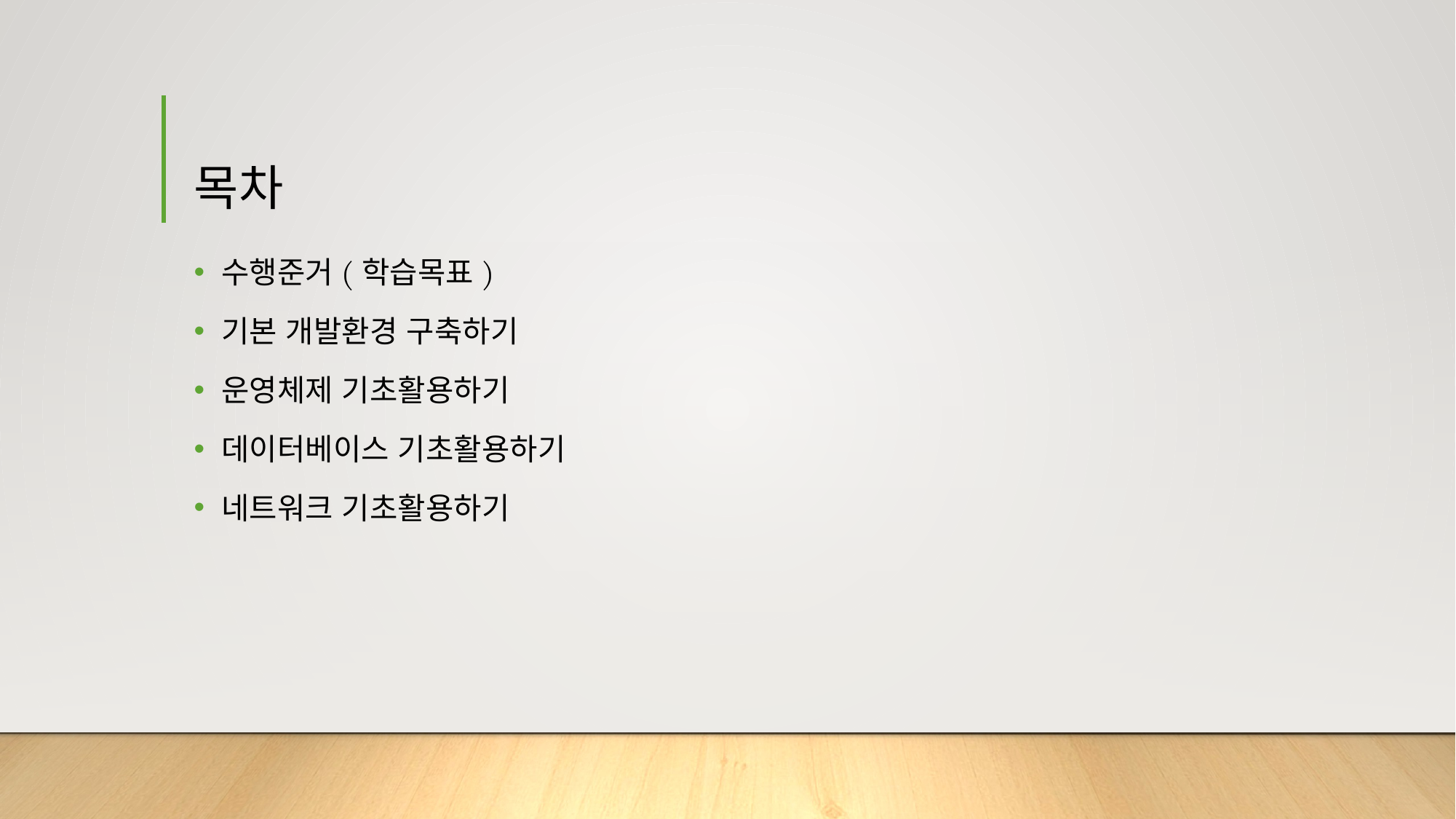

# 목차
수행준거(학습목표)
기본 개발환경 구축하기
운영체제 기초활용하기
데이터베이스 기초활용하기
네트워크 기초활용하기